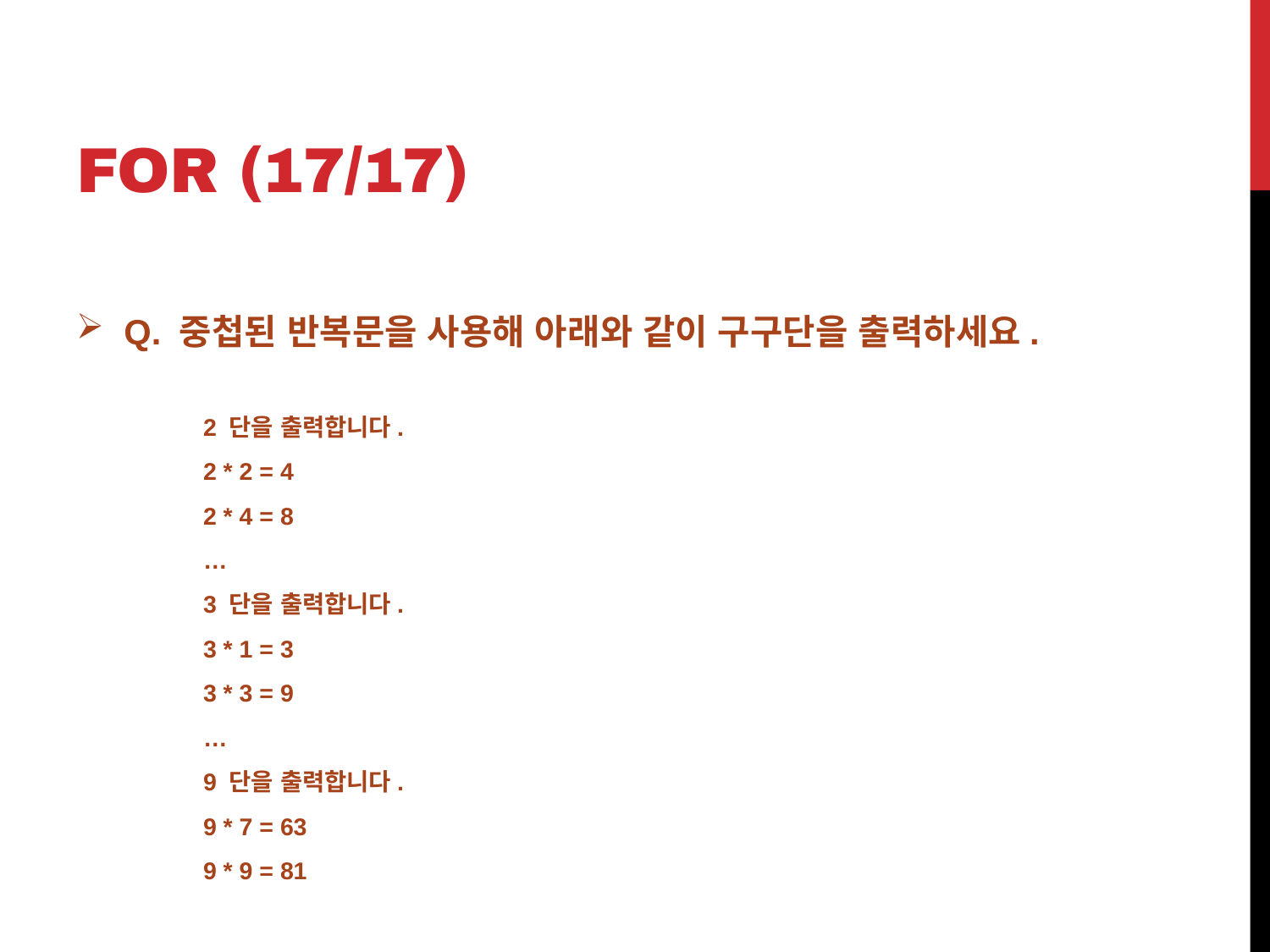

# for (17/17)

Q. 중첩된 반복문을 사용해 아래와 같이 구구단을 출력하세요.

	2 단을 출력합니다.
	2 * 2 = 4
	2 * 4 = 8
	…
	3 단을 출력합니다.
	3 * 1 = 3
	3 * 3 = 9
	…
	9 단을 출력합니다.
	9 * 7 = 63
	9 * 9 = 81